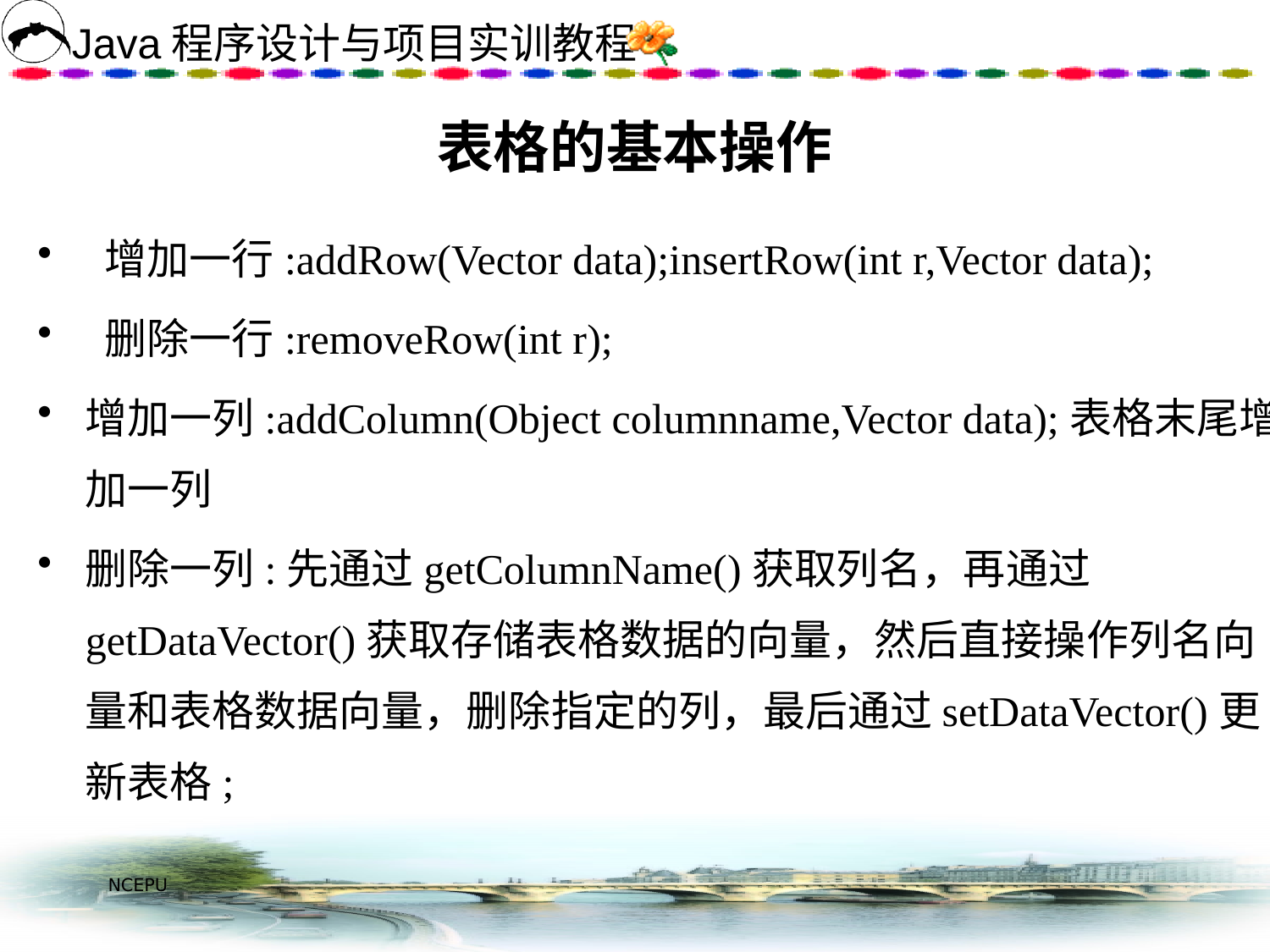

# 表格的基本操作
 增加一行:addRow(Vector data);insertRow(int r,Vector data);
 删除一行:removeRow(int r);
增加一列:addColumn(Object columnname,Vector data);表格末尾增加一列
删除一列:先通过getColumnName()获取列名，再通过getDataVector()获取存储表格数据的向量，然后直接操作列名向量和表格数据向量，删除指定的列，最后通过setDataVector()更新表格;
NCEPU